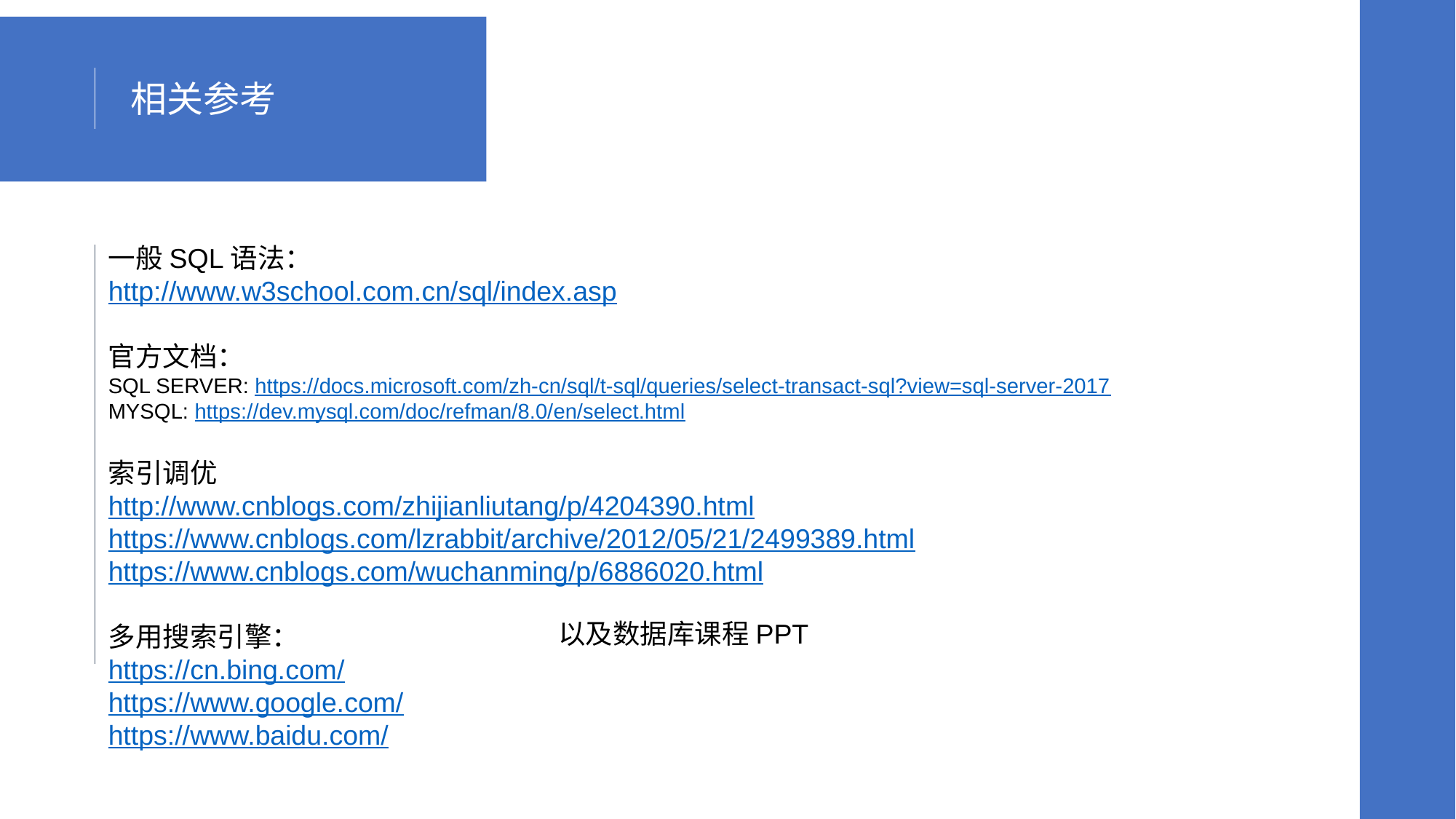

相关参考
一般SQL语法：
http://www.w3school.com.cn/sql/index.asp

官方文档：
SQL SERVER: https://docs.microsoft.com/zh-cn/sql/t-sql/queries/select-transact-sql?view=sql-server-2017
MYSQL: https://dev.mysql.com/doc/refman/8.0/en/select.html

索引调优
http://www.cnblogs.com/zhijianliutang/p/4204390.html
https://www.cnblogs.com/lzrabbit/archive/2012/05/21/2499389.html
https://www.cnblogs.com/wuchanming/p/6886020.html

多用搜索引擎：
https://cn.bing.com/
https://www.google.com/
https://www.baidu.com/

以及数据库课程PPT